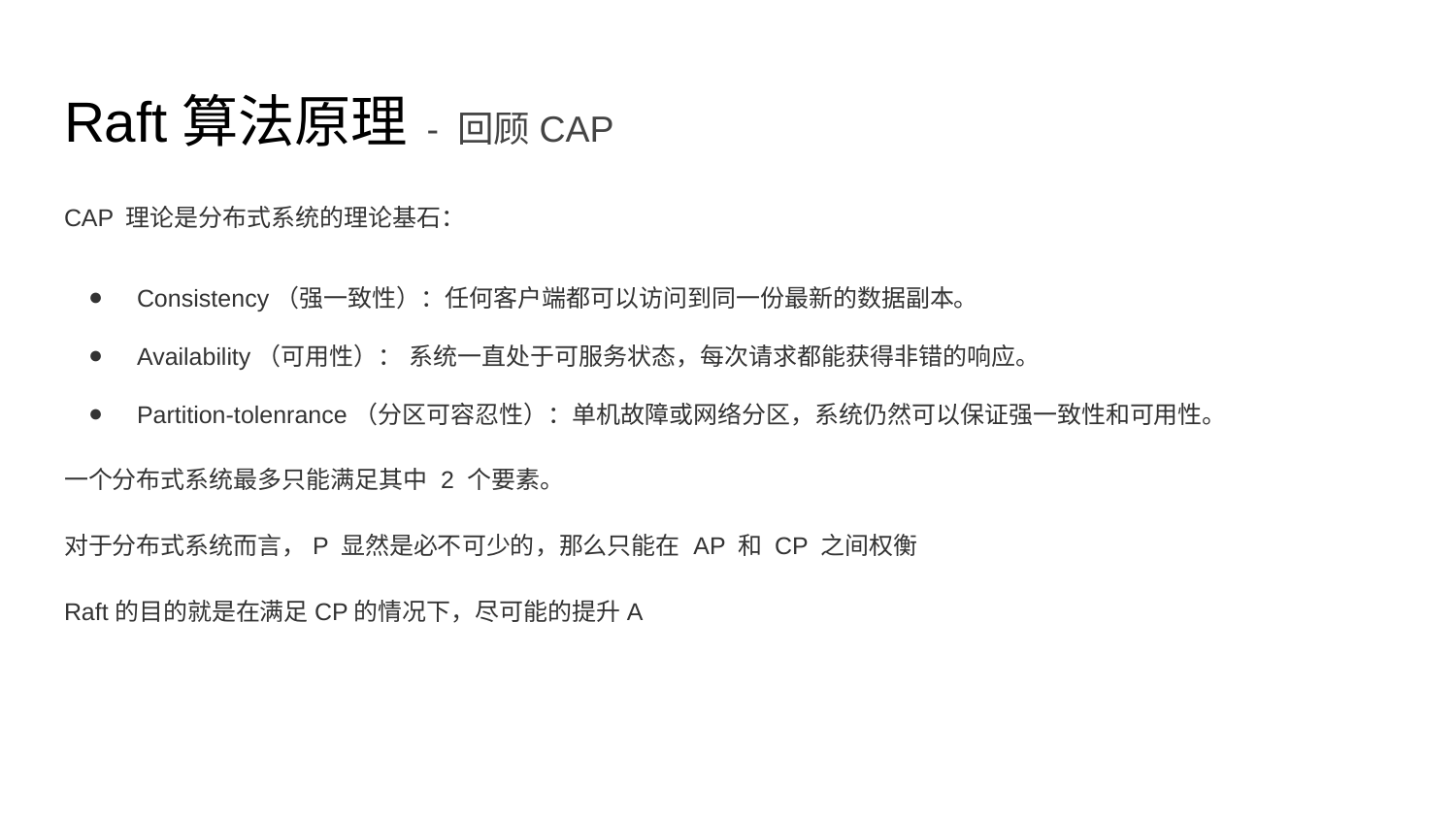

# Raft算法原理 - 回顾CAP
CAP 理论是分布式系统的理论基石：
Consistency（强一致性）：任何客户端都可以访问到同一份最新的数据副本。
Availability（可用性）： 系统一直处于可服务状态，每次请求都能获得非错的响应。
Partition-tolenrance（分区可容忍性）：单机故障或网络分区，系统仍然可以保证强一致性和可用性。
一个分布式系统最多只能满足其中 2 个要素。
对于分布式系统而言，P 显然是必不可少的，那么只能在 AP 和 CP 之间权衡
Raft的目的就是在满足CP的情况下，尽可能的提升A